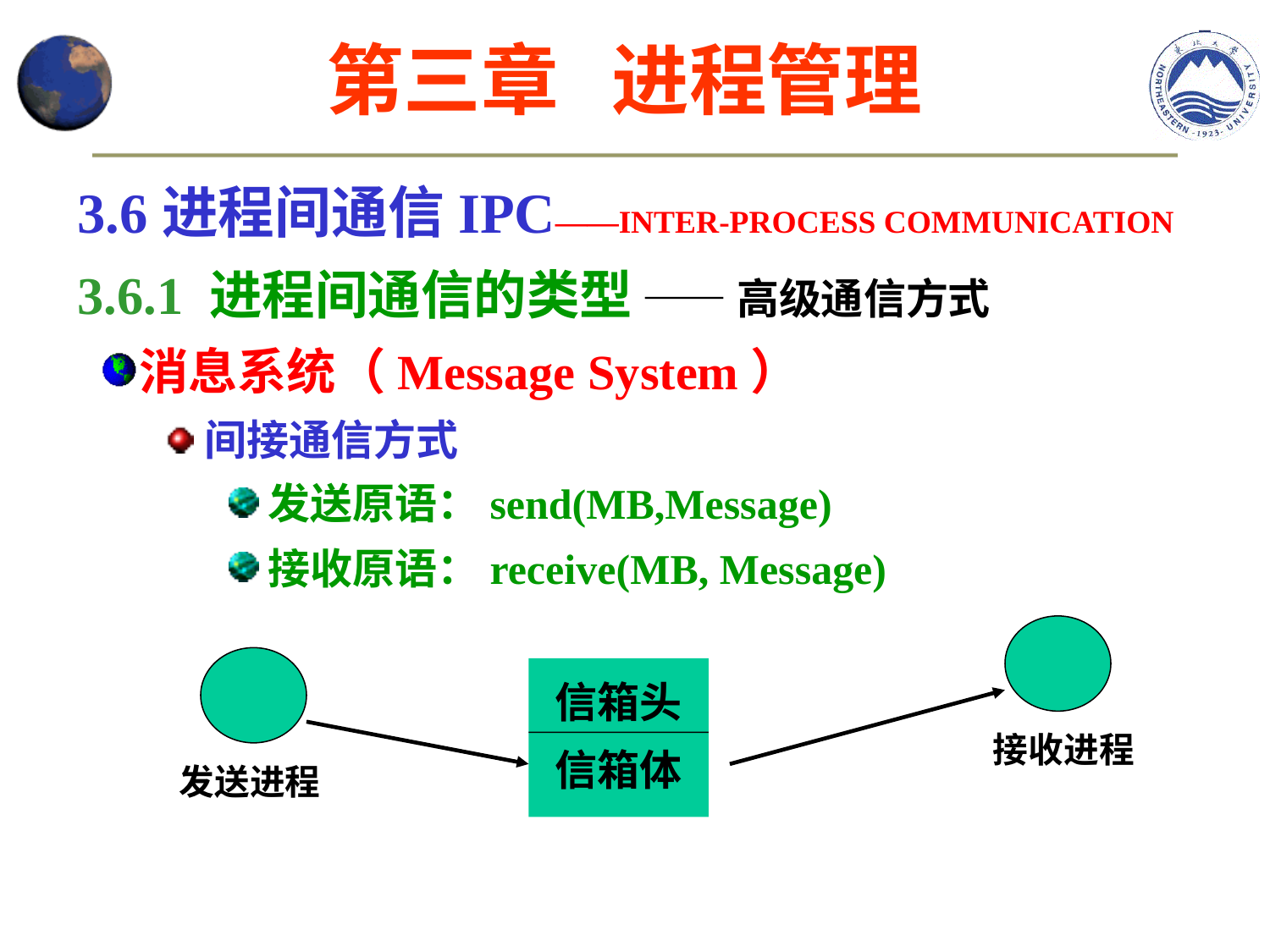

第三章   进程管理
3.6进程间通信IPC——INTER-PROCESS COMMUNICATION
3.6.1 进程间通信的类型 —— 高级通信方式
消息系统（Message System）
间接通信方式
发送原语：send(MB,Message)
接收原语：receive(MB, Message)

信箱头
信箱体

接收进程

发送进程